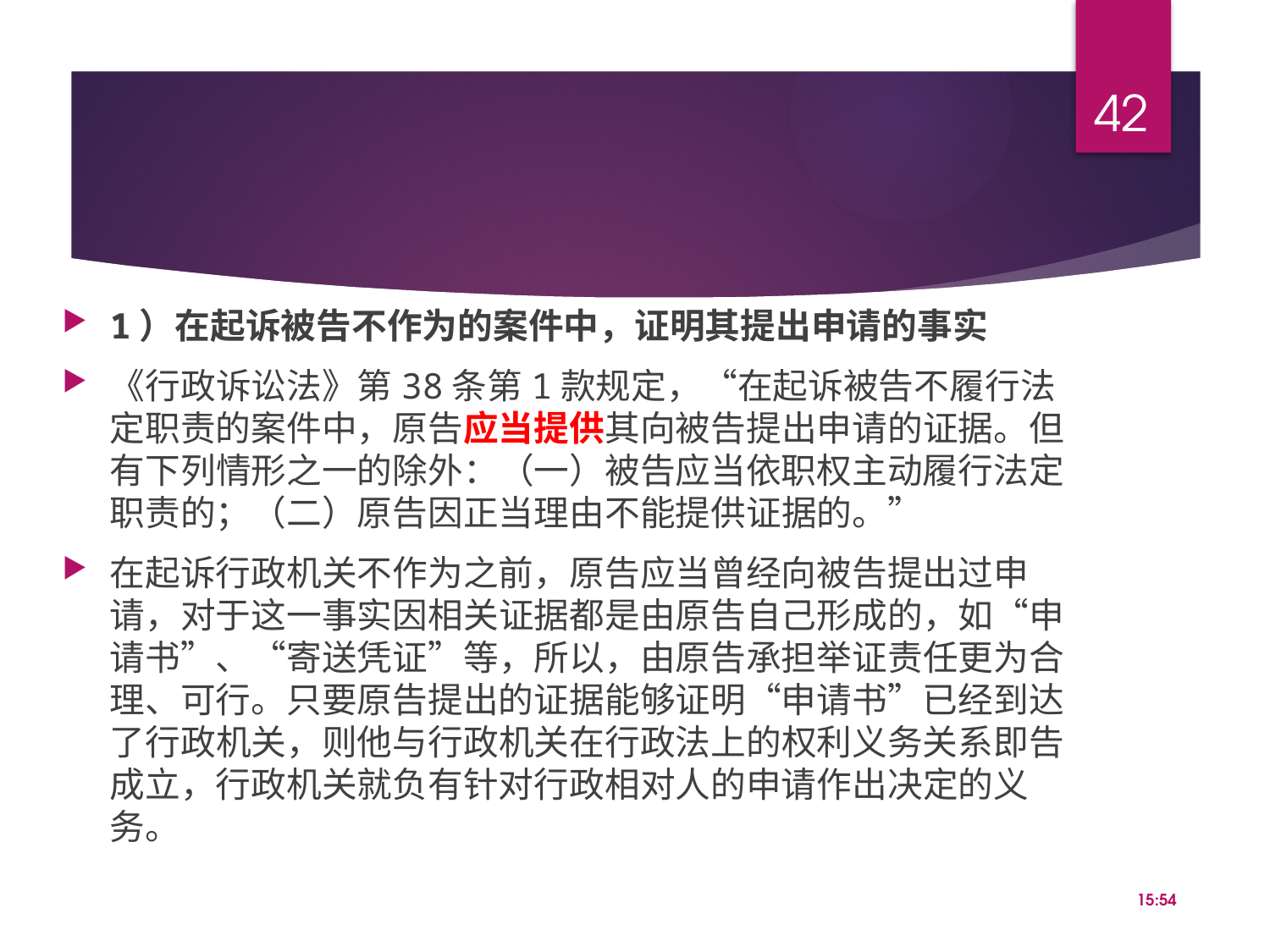

42
#
1）在起诉被告不作为的案件中，证明其提出申请的事实
《行政诉讼法》第38条第1款规定，“在起诉被告不履行法定职责的案件中，原告应当提供其向被告提出申请的证据。但有下列情形之一的除外：（一）被告应当依职权主动履行法定职责的；（二）原告因正当理由不能提供证据的。”
在起诉行政机关不作为之前，原告应当曾经向被告提出过申请，对于这一事实因相关证据都是由原告自己形成的，如“申请书”、“寄送凭证”等，所以，由原告承担举证责任更为合理、可行。只要原告提出的证据能够证明“申请书”已经到达了行政机关，则他与行政机关在行政法上的权利义务关系即告成立，行政机关就负有针对行政相对人的申请作出决定的义务。

15:54